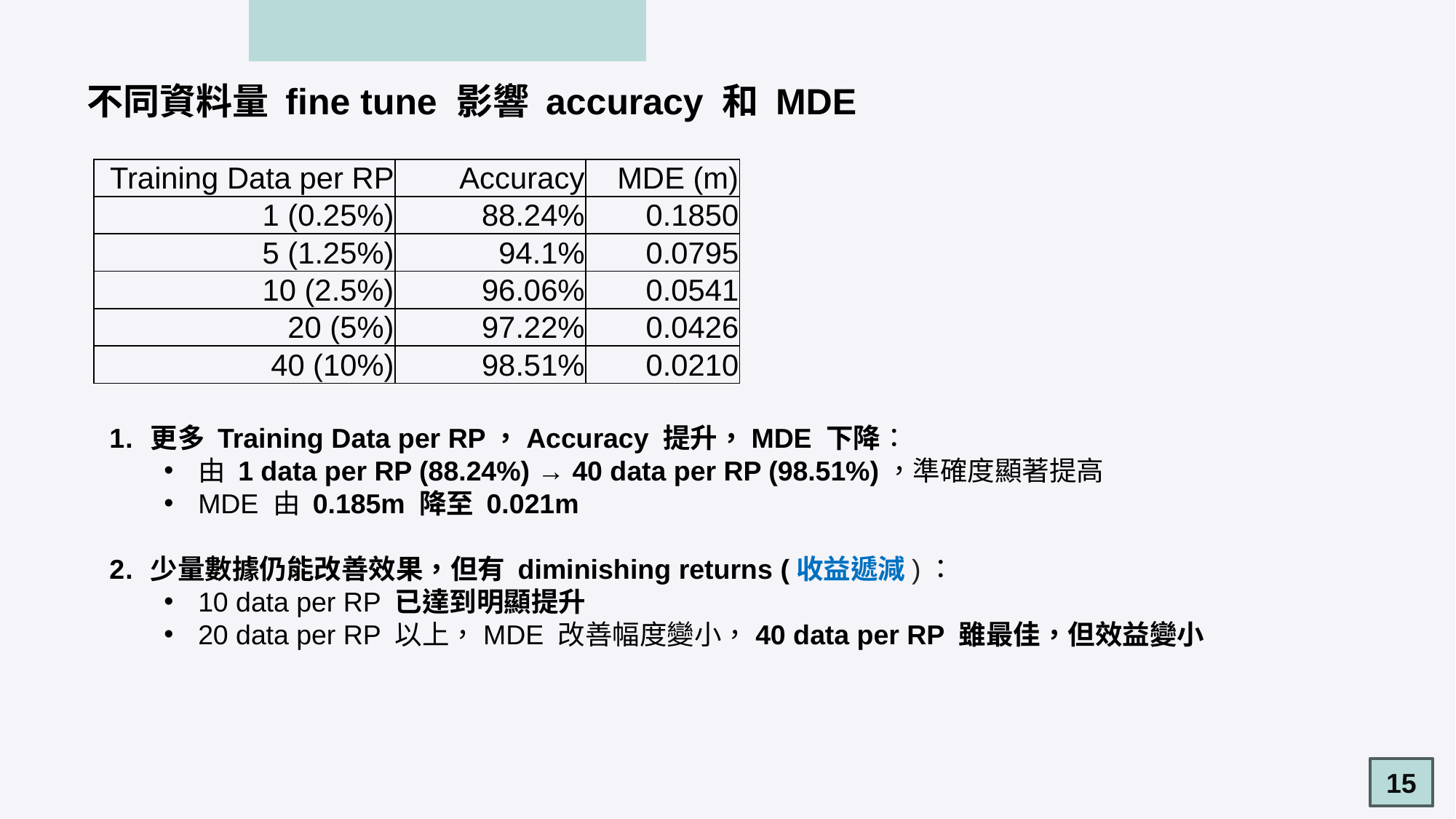

不同資料量 fine tune 影響 accuracy 和 MDE
| Training Data per RP | Accuracy | MDE (m) |
| --- | --- | --- |
| 1 (0.25%) | 88.24% | 0.1850 |
| 5 (1.25%) | 94.1% | 0.0795 |
| 10 (2.5%) | 96.06% | 0.0541 |
| 20 (5%) | 97.22% | 0.0426 |
| 40 (10%) | 98.51% | 0.0210 |
更多 Training Data per RP，Accuracy 提升，MDE 下降：
由 1 data per RP (88.24%) → 40 data per RP (98.51%)，準確度顯著提高
MDE 由 0.185m 降至 0.021m

少量數據仍能改善效果，但有 diminishing returns (收益遞減)：
10 data per RP 已達到明顯提升
20 data per RP 以上，MDE 改善幅度變小，40 data per RP 雖最佳，但效益變小

15